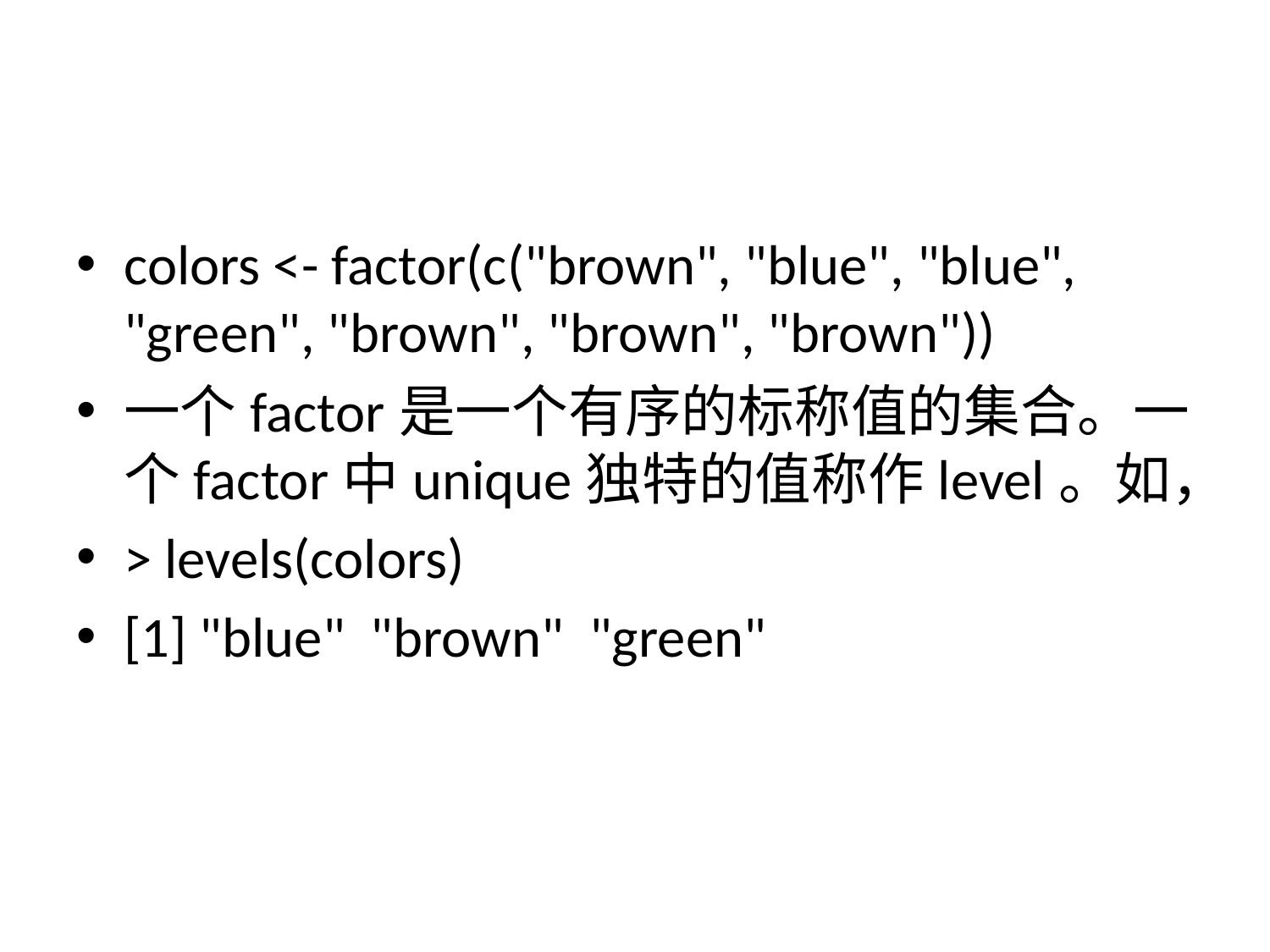

#
colors <- factor(c("brown", "blue", "blue", "green", "brown", "brown", "brown"))
一个factor是一个有序的标称值的集合。一个factor中unique独特的值称作level。如，
> levels(colors)
[1] "blue"  "brown"  "green"